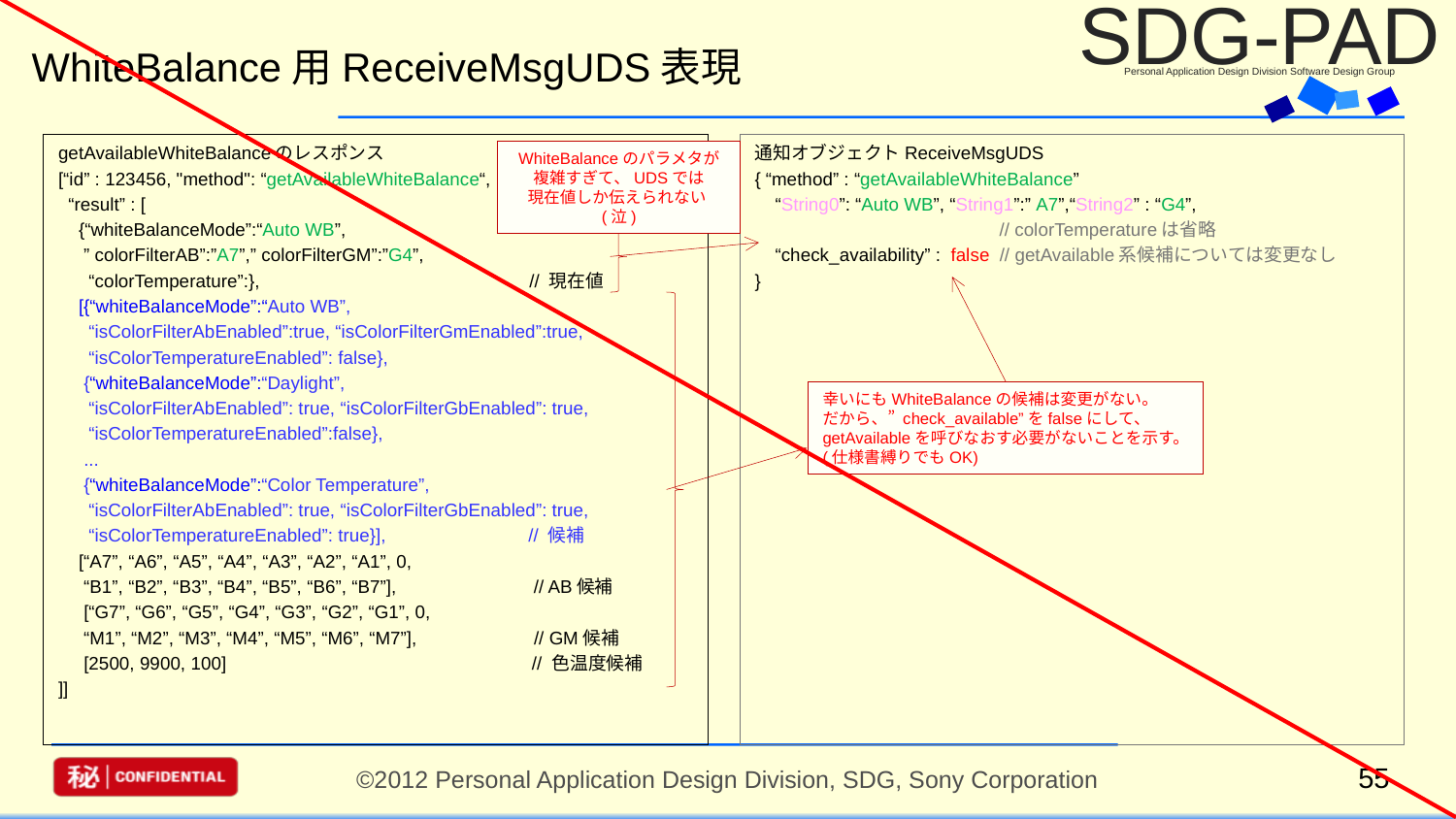

# WhiteBalance用ReceiveMsgUDS表現
getAvailableWhiteBalanceのレスポンス
[“id” : 123456, "method": “getAvailableWhiteBalance“,
  “result” : [
    {“whiteBalanceMode”:“Auto WB”,
     ” colorFilterAB”:”A7”,” colorFilterGM”:”G4”,
      “colorTemperature”:},                                                     // 現在値
    [{“whiteBalanceMode”:“Auto WB”,
      “isColorFilterAbEnabled”:true, “isColorFilterGmEnabled”:true,
      “isColorTemperatureEnabled”: false},
     {“whiteBalanceMode”:“Daylight”,
      “isColorFilterAbEnabled”: true, “isColorFilterGbEnabled”: true,
      “isColorTemperatureEnabled”:false},
     ...
     {“whiteBalanceMode”:“Color Temperature”,
      “isColorFilterAbEnabled”: true, “isColorFilterGbEnabled”: true,
      “isColorTemperatureEnabled”: true}],                            // 候補
    [“A7”, “A6”, “A5”, “A4”, “A3”, “A2”, “A1”, 0,
     “B1”, “B2”, “B3”, “B4”, “B5”, “B6”, “B7”],                           // AB候補
     [“G7”, “G6”, “G5”, “G4”, “G3”, “G2”, “G1”, 0,
     “M1”, “M2”, “M3”, “M4”, “M5”, “M6”, “M7”],                       // GM候補
     [2500, 9900, 100]                                                            // 色温度候補
]]

通知オブジェクトReceiveMsgUDS
{ “method” : “getAvailableWhiteBalance”
    “String0”: “Auto WB”, “String1”:” A7”,“String2” : “G4”,
                                                // colorTemperatureは省略
    “check_availability” :  false  // getAvailable系候補については変更なし
}
WhiteBalanceのパラメタが
複雑すぎて、UDSでは
現在値しか伝えられない(泣)

幸いにもWhiteBalanceの候補は変更がない。
だから、” check_available”をfalseにして、
getAvailableを呼びなおす必要がないことを示す。
(仕様書縛りでもOK)
55
©2012 Personal Application Design Division, SDG, Sony Corporation